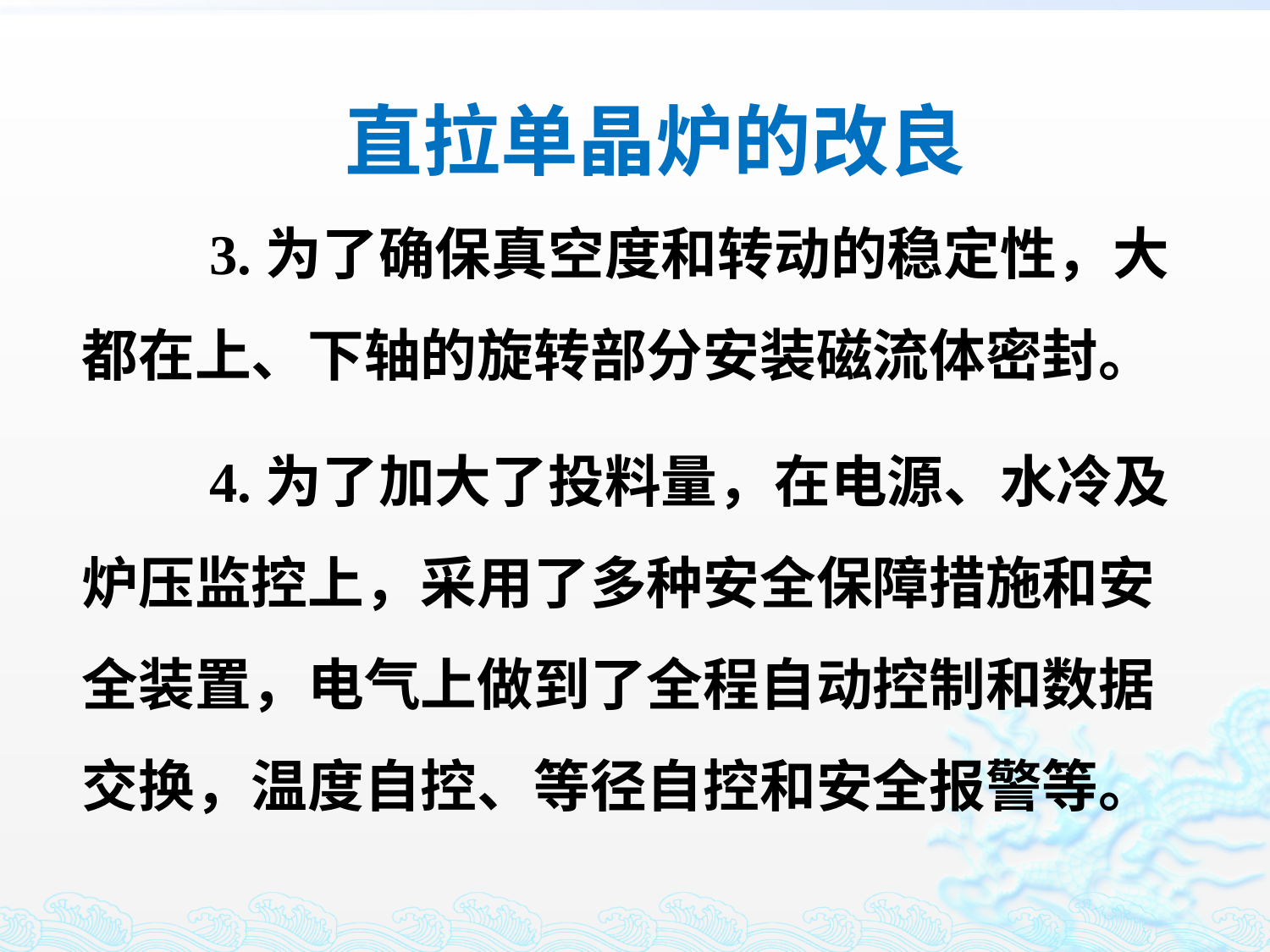

直拉单晶炉的改良
         3.为了确保真空度和转动的稳定性，大都在上、下轴的旋转部分安装磁流体密封。
         4.为了加大了投料量，在电源、水冷及炉压监控上，采用了多种安全保障措施和安全装置，电气上做到了全程自动控制和数据交换，温度自控、等径自控和安全报警等。